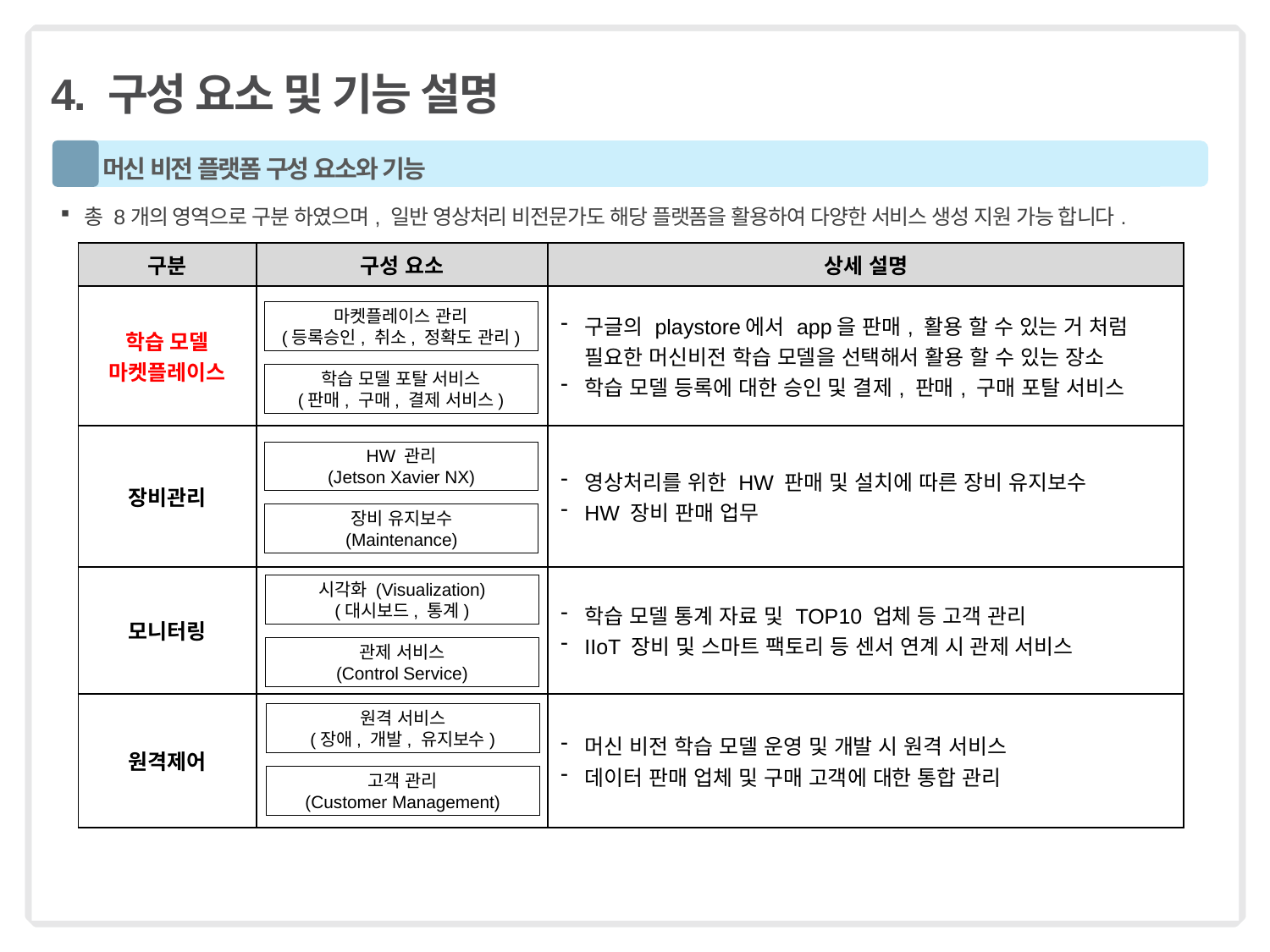

# 4. 구성 요소 및 기능 설명
2
       머신 비전 플랫폼 구성 요소와 기능
총 8개의 영역으로 구분 하였으며, 일반 영상처리 비전문가도 해당 플랫폼을 활용하여 다양한 서비스 생성 지원 가능 합니다.
| 구분 | 구성 요소 | 상세 설명 |
| --- | --- | --- |
| 학습 모델 마켓플레이스 |  | 구글의 playstore에서 app을 판매, 활용 할 수 있는 거 처럼 필요한 머신비전 학습 모델을 선택해서 활용 할 수 있는 장소 학습 모델 등록에 대한 승인 및 결제, 판매, 구매 포탈 서비스 |
| 장비관리 |  | 영상처리를 위한 HW 판매 및 설치에 따른 장비 유지보수 HW 장비 판매 업무 |
| 모니터링 |  | 학습 모델 통계 자료 및 TOP10 업체 등 고객 관리 IIoT 장비 및 스마트 팩토리 등 센서 연계 시 관제 서비스 |
| 원격제어 |  | 머신 비전 학습 모델 운영 및 개발 시 원격 서비스 데이터 판매 업체 및 구매 고객에 대한 통합 관리 |
마켓플레이스 관리
(등록승인, 취소, 정확도 관리)
학습 모델 포탈 서비스
(판매, 구매, 결제 서비스)
HW 관리
(Jetson Xavier NX)
장비 유지보수
(Maintenance)
시각화 (Visualization)
(대시보드, 통계)
관제 서비스
(Control Service)
원격 서비스
(장애, 개발, 유지보수)
고객 관리
(Customer Management)